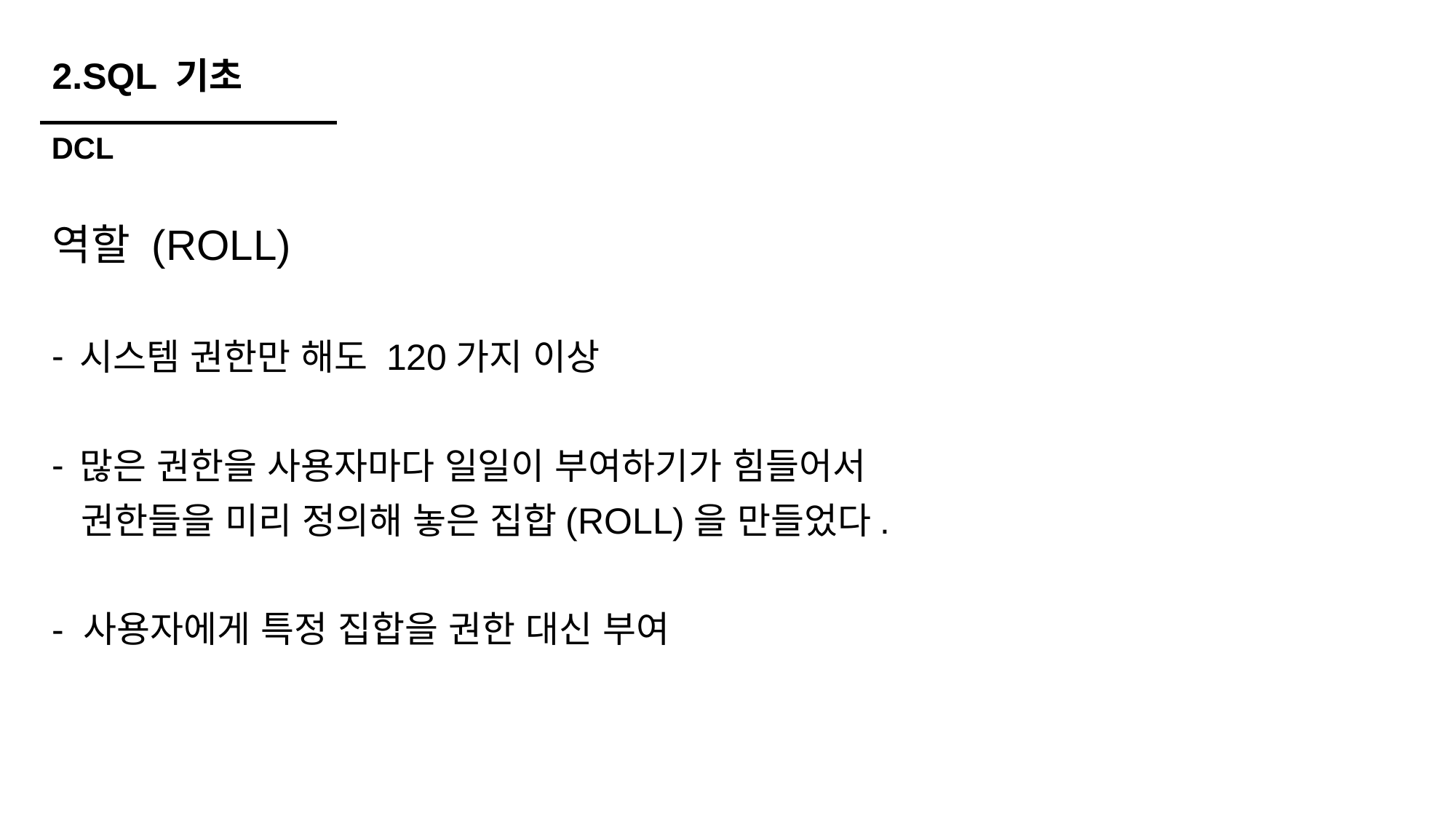

# 2.SQL 기초
DCL
역할 (ROLL)

시스템 권한만 해도 120가지 이상

많은 권한을 사용자마다 일일이 부여하기가 힘들어서
  권한들을 미리 정의해 놓은 집합(ROLL)을 만들었다.

- 사용자에게 특정 집합을 권한 대신 부여